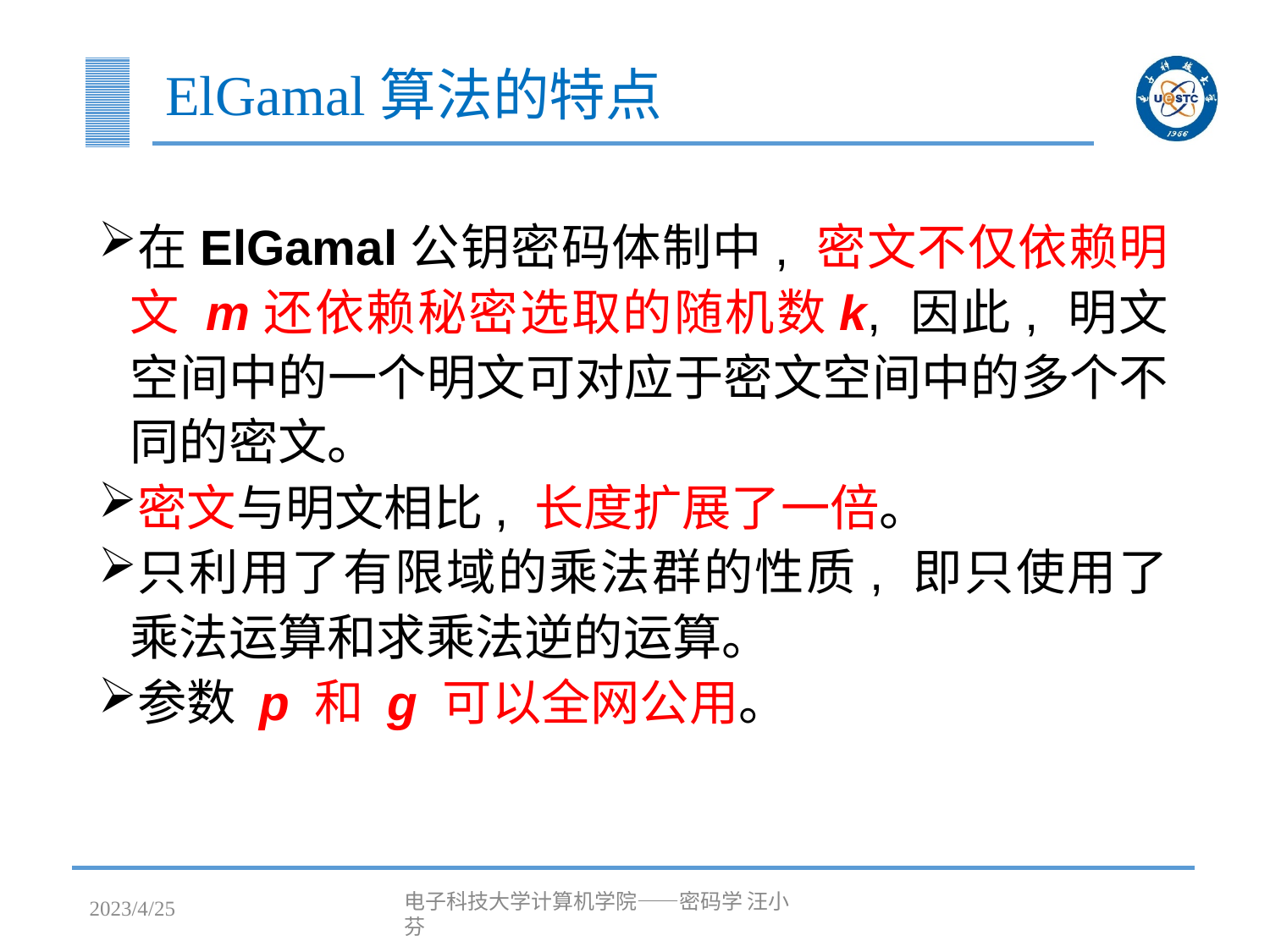

# ElGamal算法的特点
在ElGamal公钥密码体制中, 密文不仅依赖明文 m还依赖秘密选取的随机数k, 因此, 明文空间中的一个明文可对应于密文空间中的多个不同的密文。
密文与明文相比, 长度扩展了一倍。
只利用了有限域的乘法群的性质, 即只使用了乘法运算和求乘法逆的运算。
参数 p 和 g 可以全网公用。

2023/4/25
电子科技大学计算机学院——密码学 汪小芬